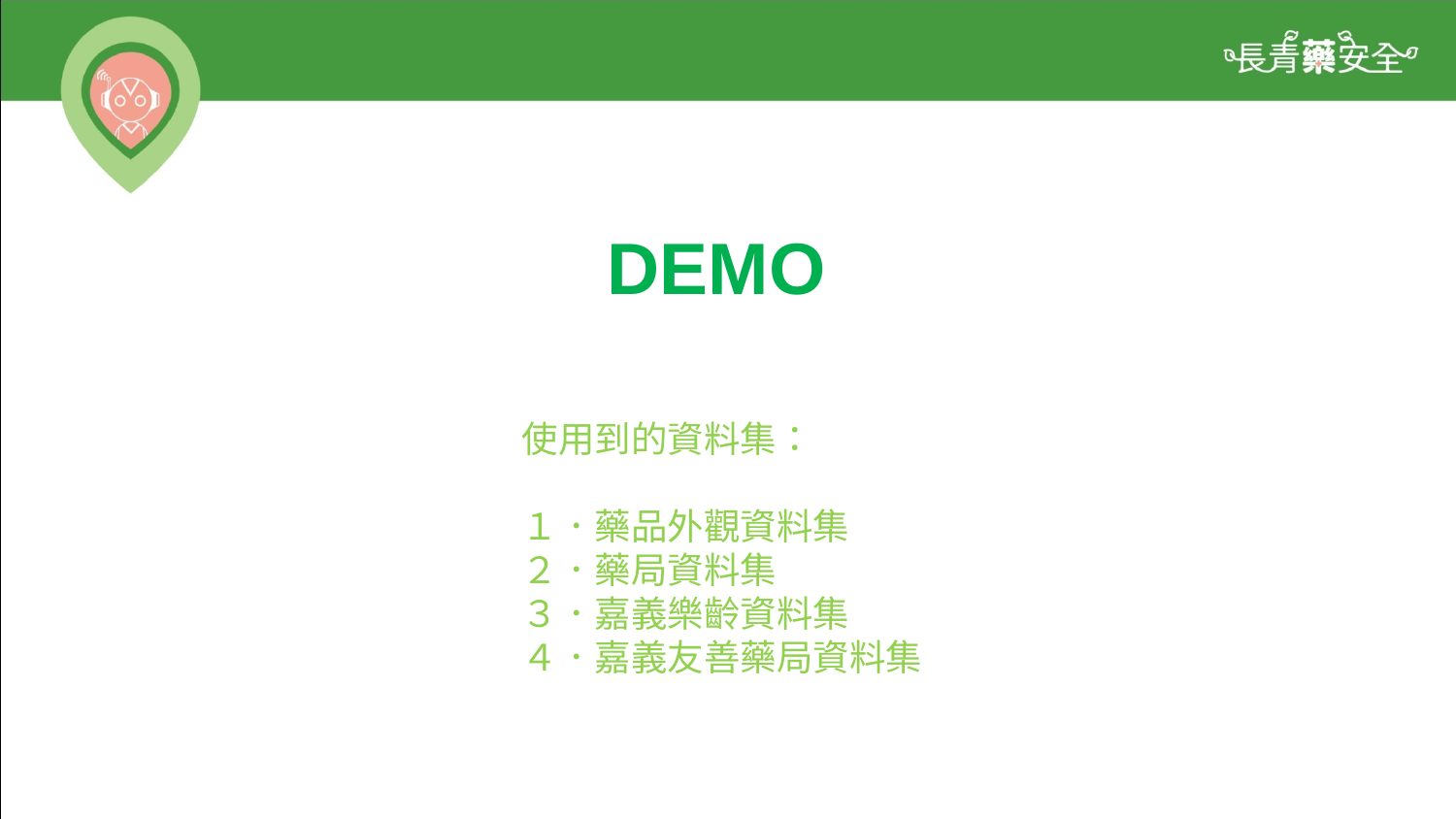

DEMO

使用到的資料集：

１．藥品外觀資料集
２．藥局資料集
３．嘉義樂齡資料集
４．嘉義友善藥局資料集